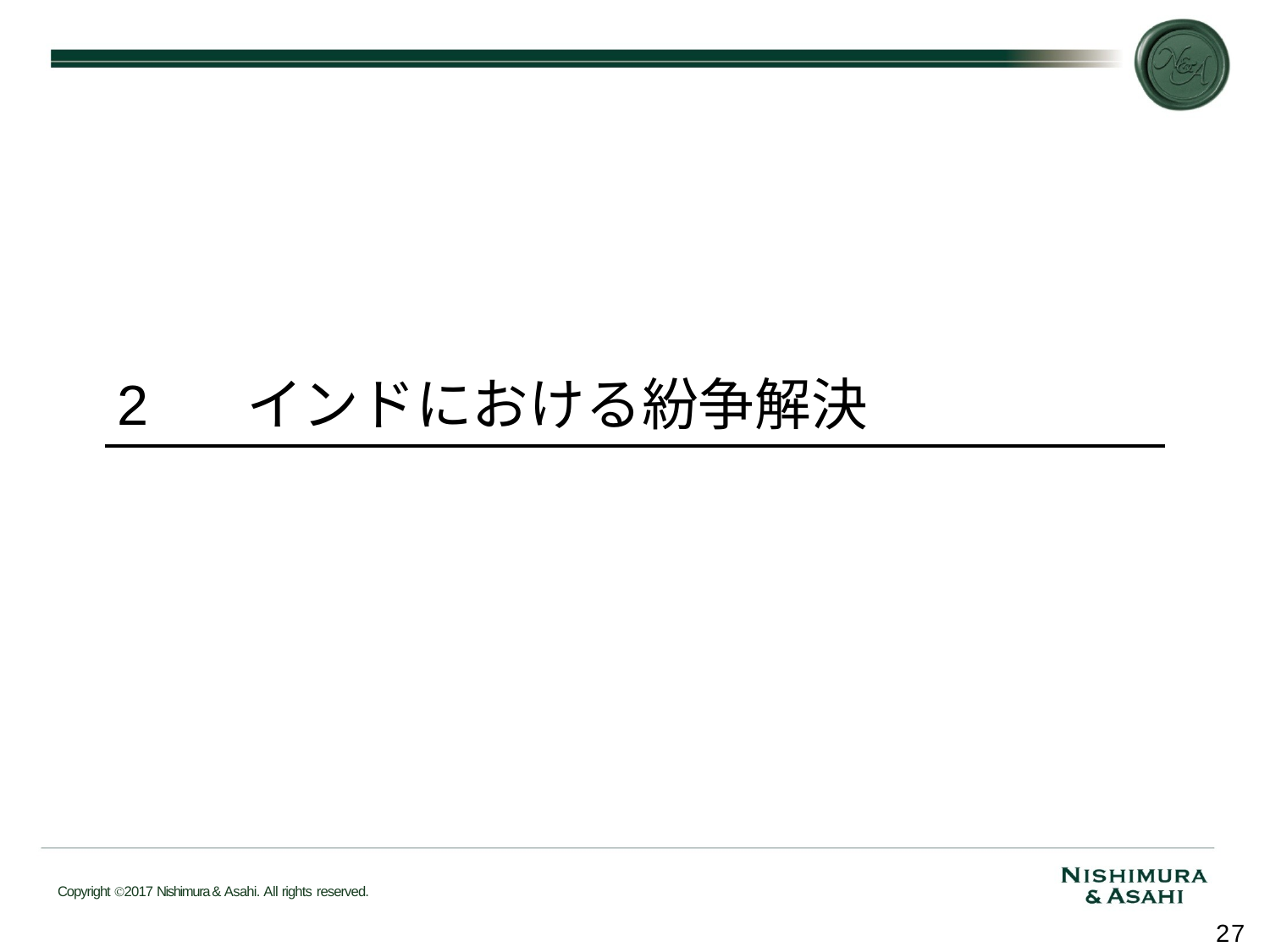

# 2	インドにおける紛争解決

Copyright Ⓒ2017 Nishimura & Asahi. All rights reserved.
27